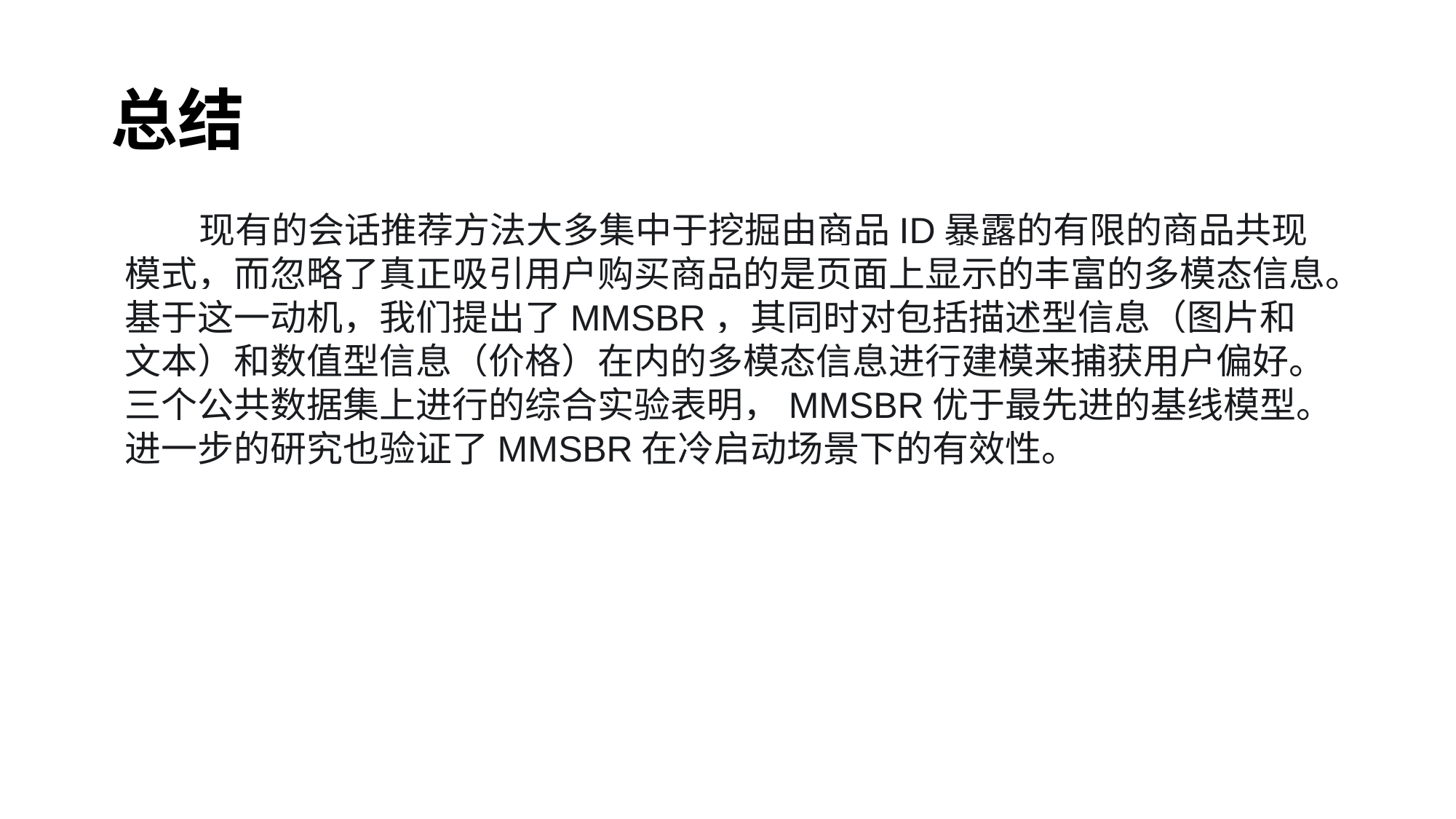

# 总结
        现有的会话推荐方法大多集中于挖掘由商品ID暴露的有限的商品共现模式，而忽略了真正吸引用户购买商品的是页面上显示的丰富的多模态信息。基于这一动机，我们提出了MMSBR，其同时对包括描述型信息（图片和文本）和数值型信息（价格）在内的多模态信息进行建模来捕获用户偏好。三个公共数据集上进行的综合实验表明，MMSBR优于最先进的基线模型。进一步的研究也验证了MMSBR在冷启动场景下的有效性。